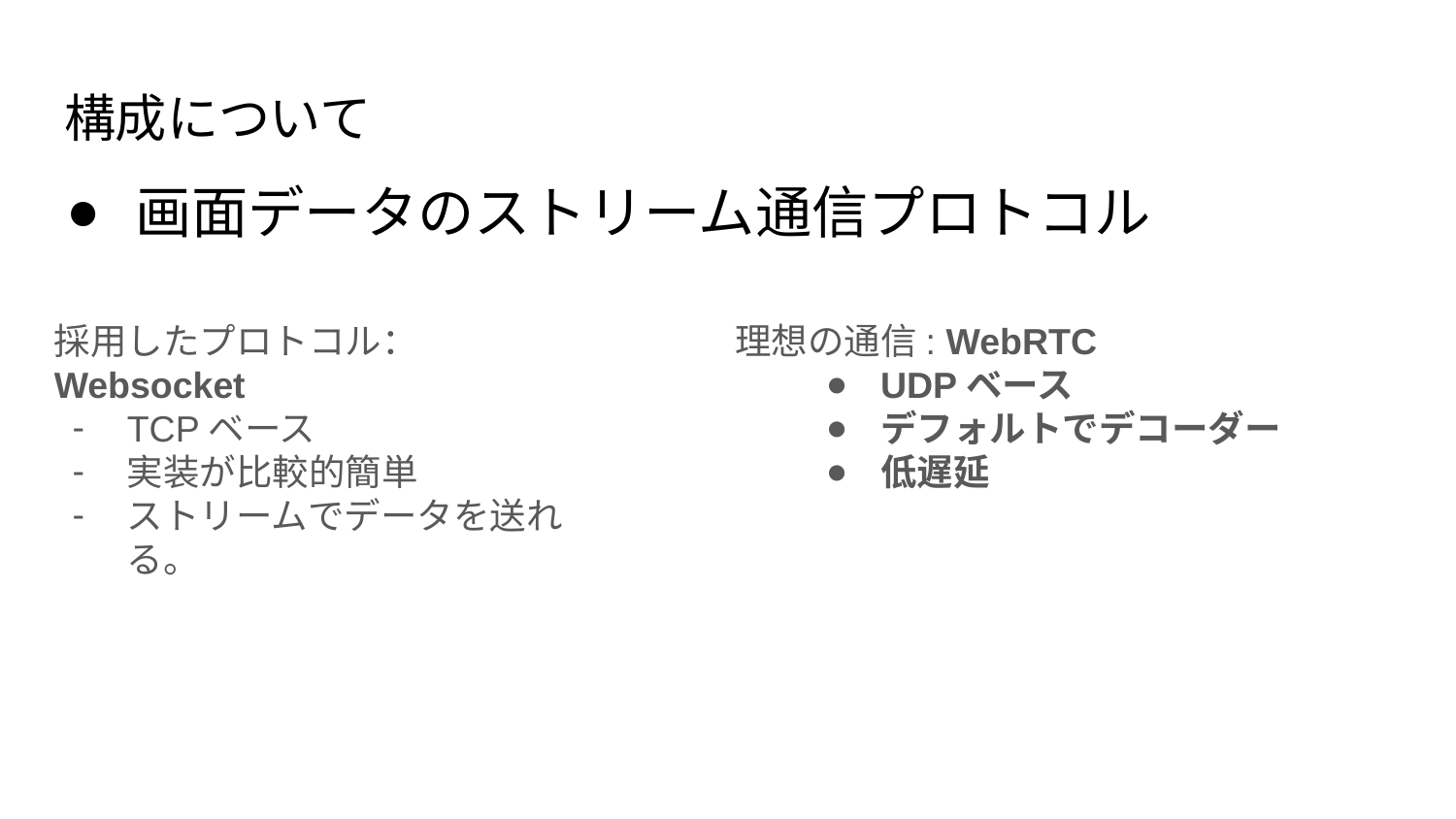

# 構成について
画面データのストリーム通信プロトコル

採用したプロトコル：Websocket
TCPベース
実装が比較的簡単
ストリームでデータを送れる。

理想の通信: WebRTC
UDPベース
デフォルトでデコーダー
低遅延